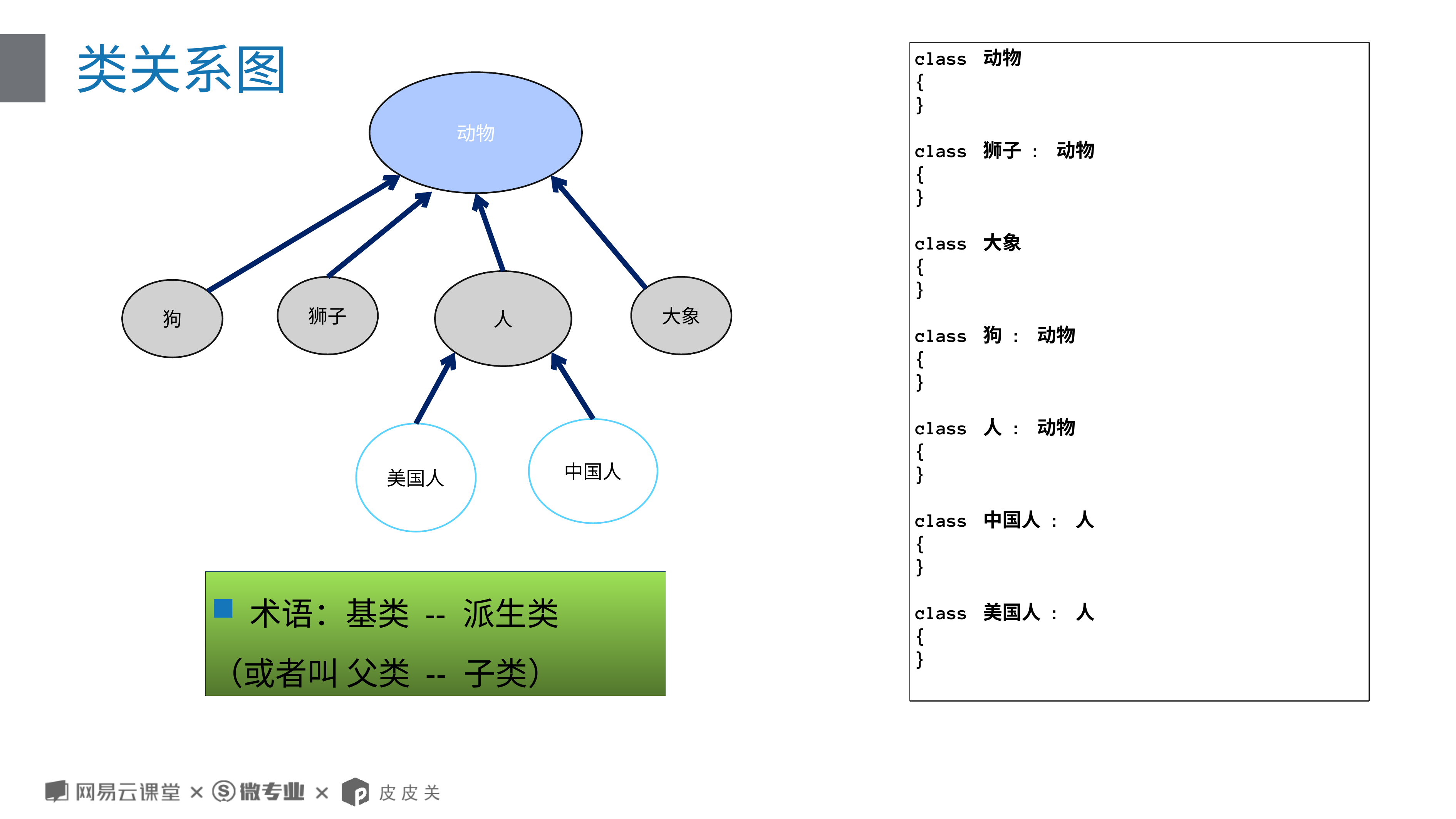

# 类关系图
class 动物
{
}

class 狮子 : 动物
{
}

class 大象
{
}

class 狗 : 动物
{
}

class 人 : 动物
{
}

class 中国人 : 人
{
}

class 美国人 : 人
{
}

动物
人
狮子
大象
狗
中国人
美国人
术语：基类 -- 派生类
（或者叫 父类 -- 子类）